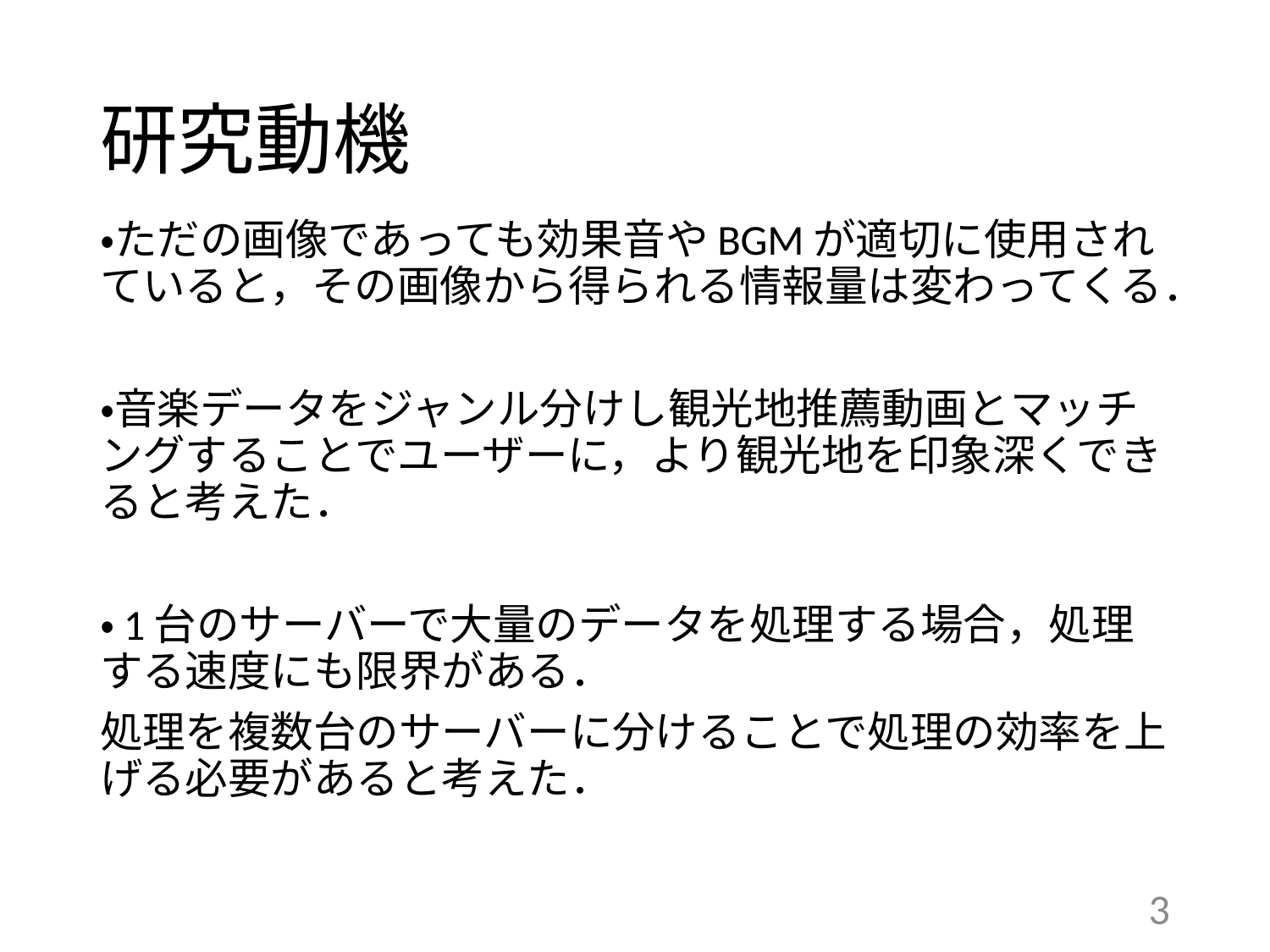

# 研究動機
・ただの画像であっても効果音やBGMが適切に使用されていると，その画像から得られる情報量は変わってくる．

・音楽データをジャンル分けし観光地推薦動画とマッチングすることでユーザーに，より観光地を印象深くできると考えた．

・1台のサーバーで大量のデータを処理する場合，処理する速度にも限界がある．
処理を複数台のサーバーに分けることで処理の効率を上げる必要があると考えた．

3